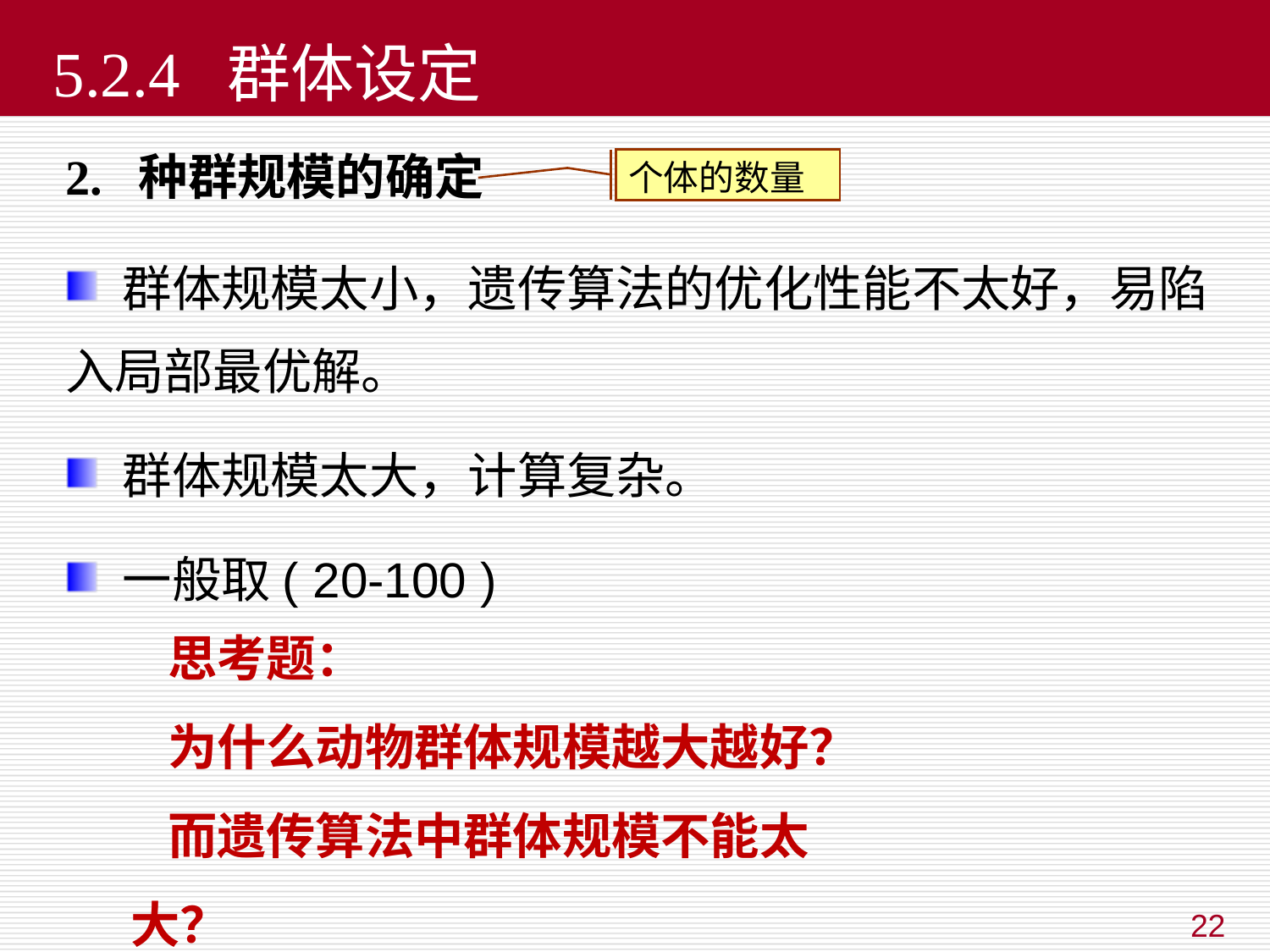

# 5.2.4  群体设定
2.  种群规模的确定
个体的数量
 群体规模太小，遗传算法的优化性能不太好，易陷入局部最优解。
 群体规模太大，计算复杂。
 一般取( 20-100 )
思考题：
为什么动物群体规模越大越好？
而遗传算法中群体规模不能太大？
22